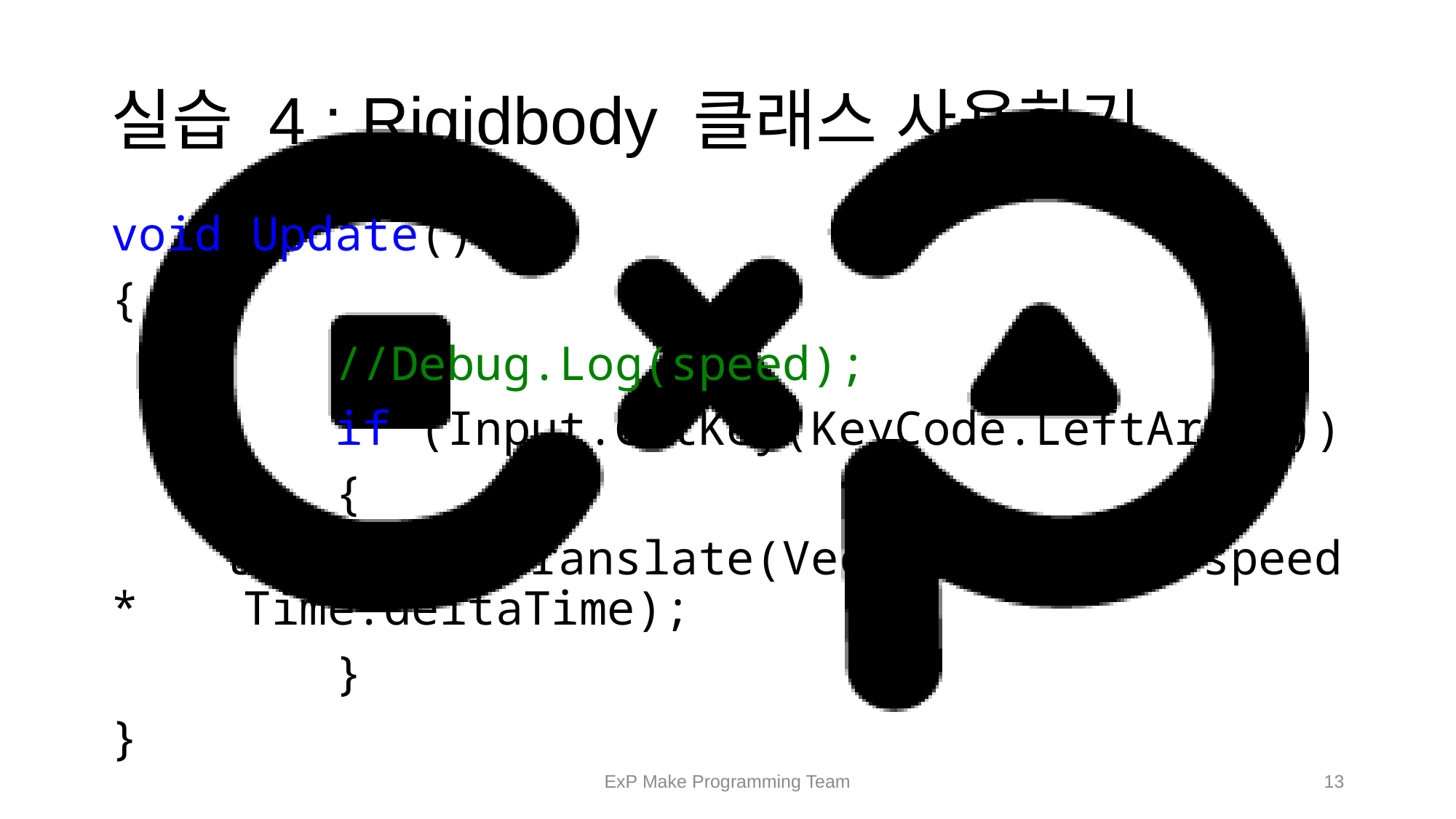

# 실습 4 : Rigidbody 클래스 사용하기

void Update()
{
        //Debug.Log(speed);
        if (Input.GetKey(KeyCode.LeftArrow))
        {
    transform.Translate(Vector3.left * speed * 						 Time.deltaTime);
        }
}
ExP Make Programming Team
13